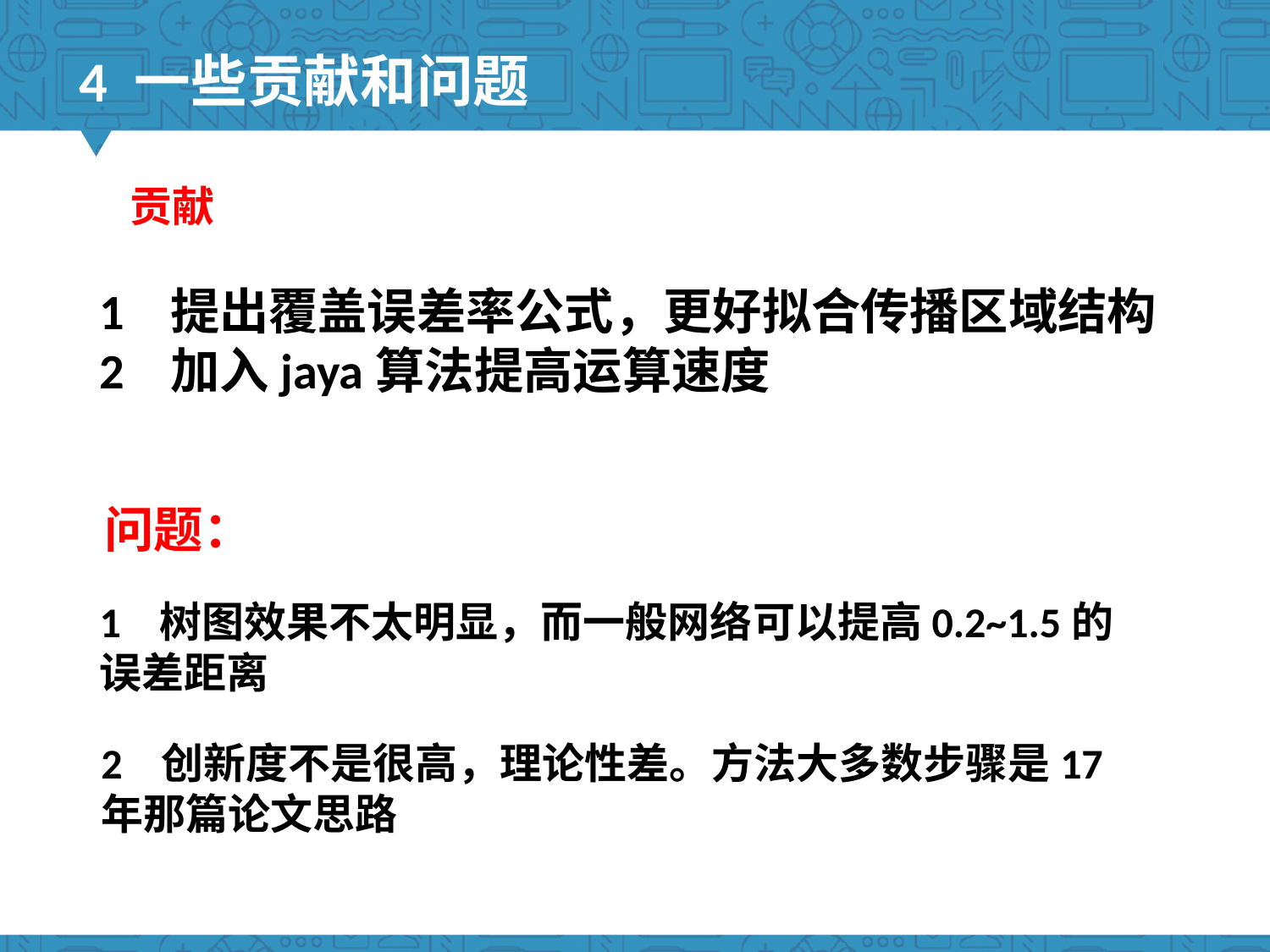

8
4 一些贡献和问题
贡献
1   提出覆盖误差率公式，更好拟合传播区域结构
2   加入jaya算法提高运算速度
问题：
1   树图效果不太明显，而一般网络可以提高0.2~1.5的误差距离
2   创新度不是很高，理论性差。方法大多数步骤是17年那篇论文思路